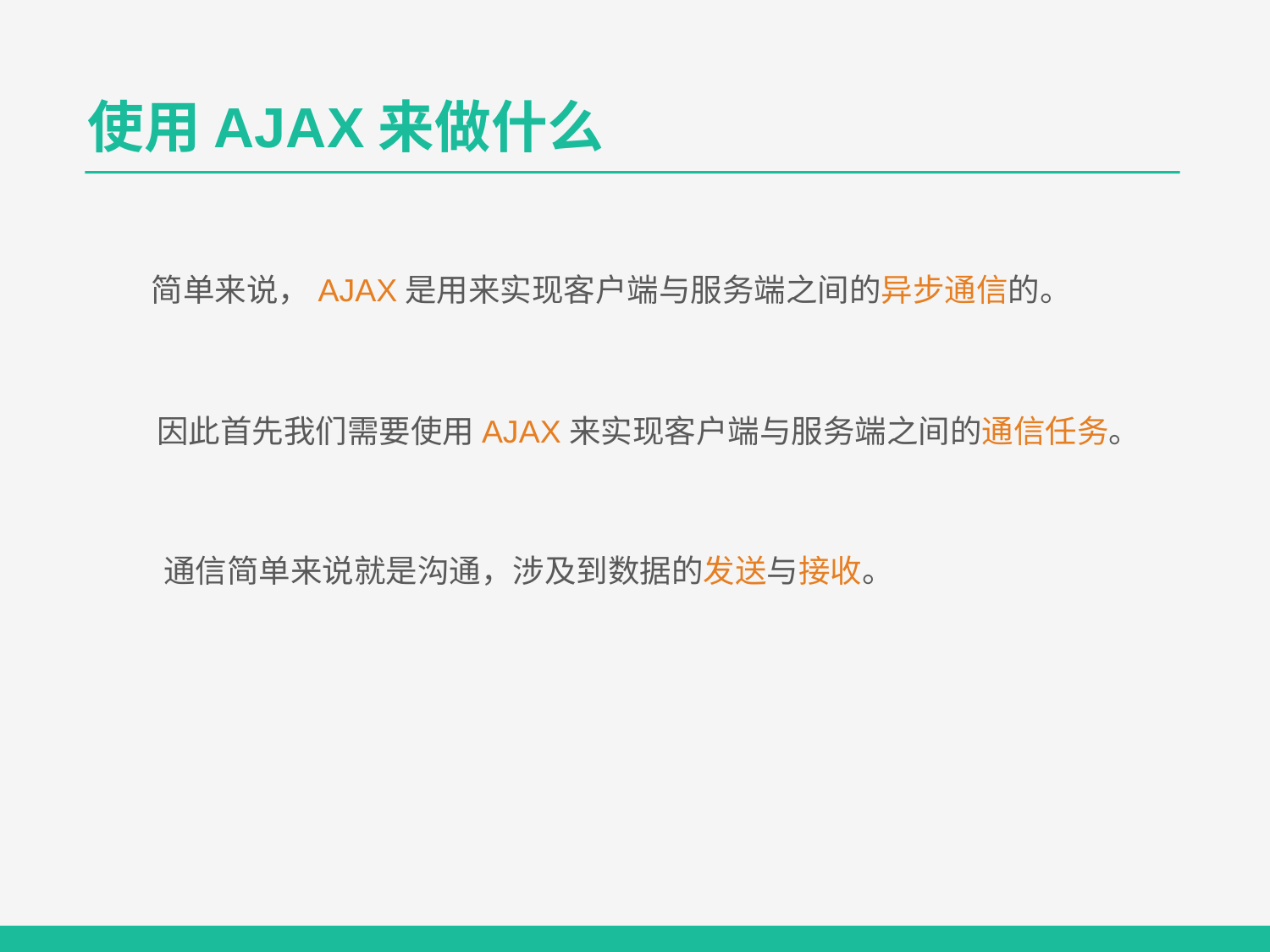

使用AJAX来做什么

       简单来说，AJAX是用来实现客户端与服务端之间的异步通信的。
       因此首先我们需要使用AJAX来实现客户端与服务端之间的通信任务。
       通信简单来说就是沟通，涉及到数据的发送与接收。